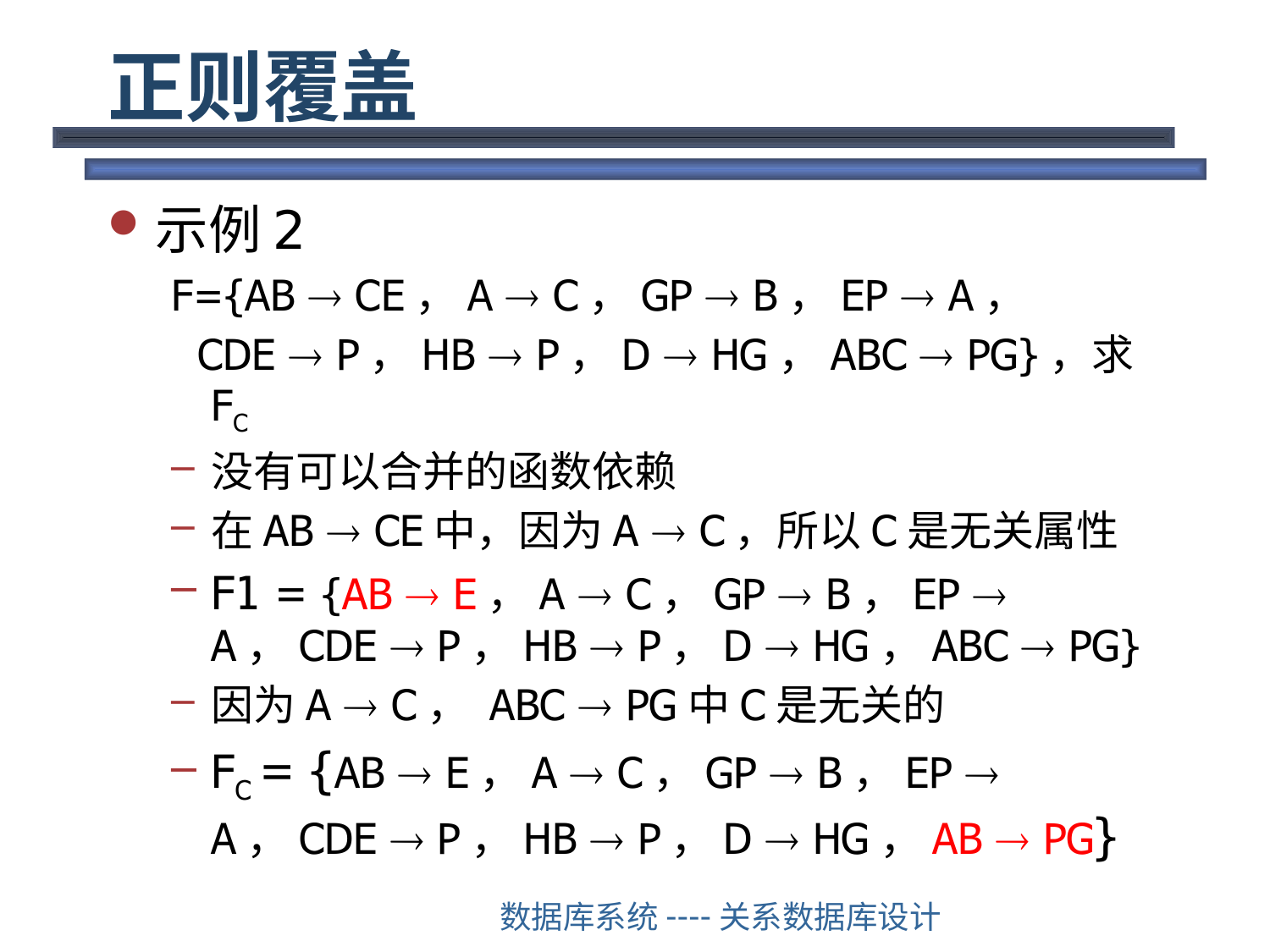

# 正则覆盖
示例2
F={AB → CE，A → C，GP → B，EP → A，
  CDE → P，HB → P，D → HG，ABC → PG}，求FC
没有可以合并的函数依赖
在AB → CE中，因为A → C，所以C是无关属性
F1 = {AB → E，A → C，GP → B，EP → A，CDE → P，HB → P，D → HG，ABC → PG}
因为A → C， ABC → PG中C是无关的
FC = {AB → E，A → C，GP → B，EP → A，CDE → P，HB → P，D → HG，AB → PG}

数据库系统----关系数据库设计